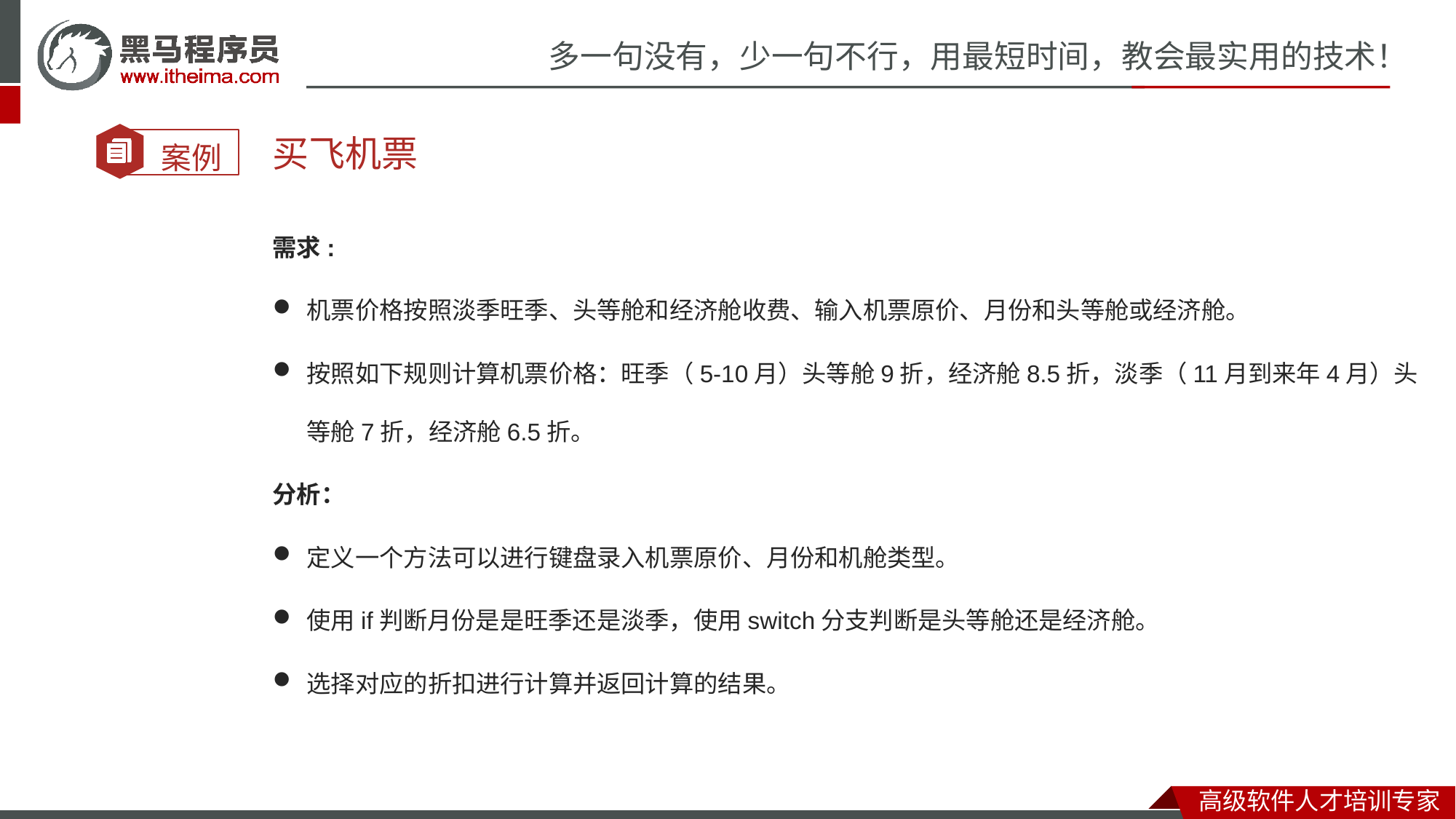

买飞机票
需求:
机票价格按照淡季旺季、头等舱和经济舱收费、输入机票原价、月份和头等舱或经济舱。
按照如下规则计算机票价格：旺季（5-10月）头等舱9折，经济舱8.5折，淡季（11月到来年4月）头等舱7折，经济舱6.5折。
分析：
定义一个方法可以进行键盘录入机票原价、月份和机舱类型。
使用if判断月份是是旺季还是淡季，使用switch分支判断是头等舱还是经济舱。
选择对应的折扣进行计算并返回计算的结果。